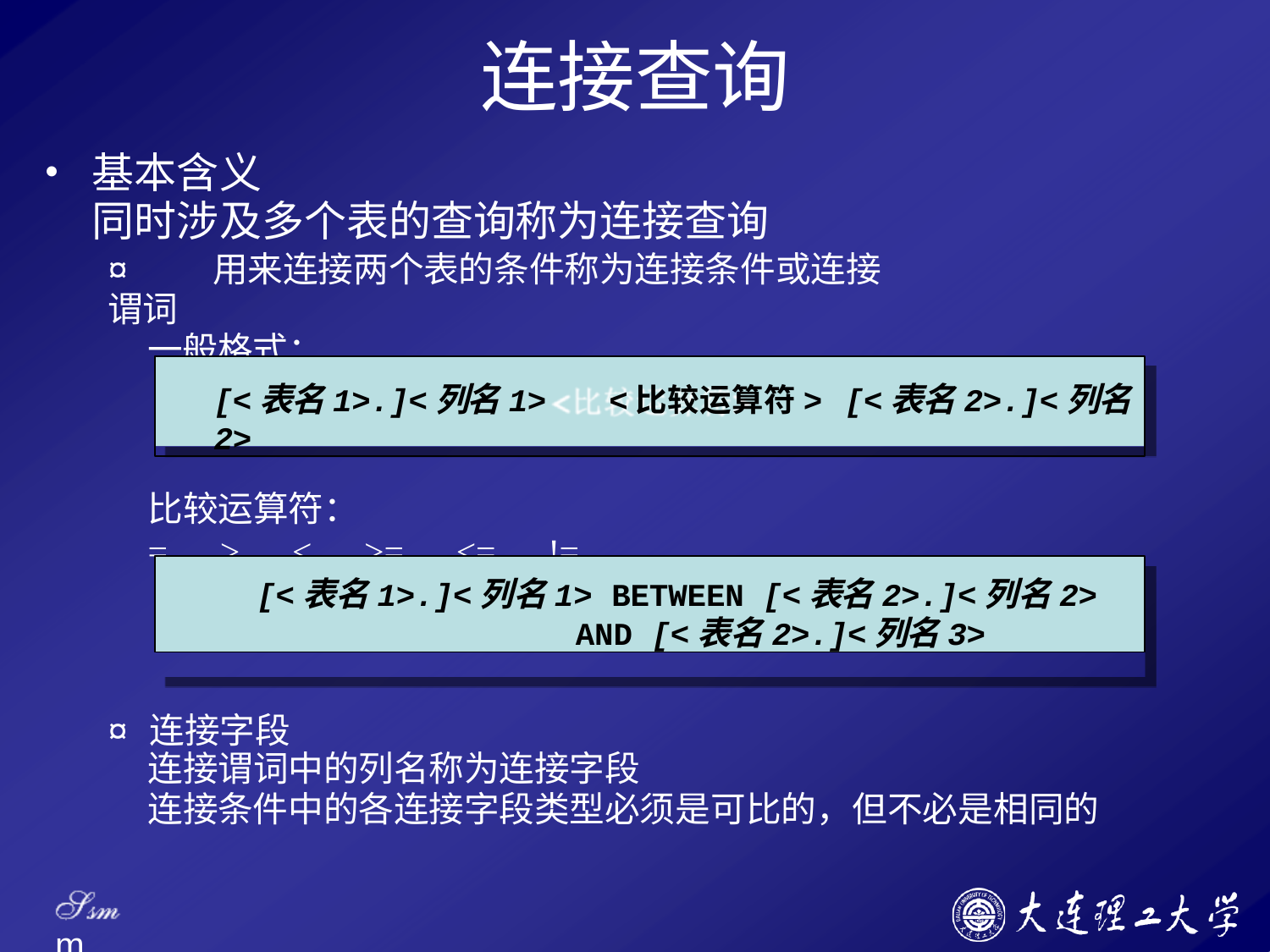

# 连接查询
基本含义
同时涉及多个表的查询称为连接查询
¤	用来连接两个表的条件称为连接条件或连接谓词
一般格式：

[<表名1>.]<列名1>	<比较运算符>	[<表名2>.]<列名2>

比较运算符：=、>、<、>=、<=、!=
[<表名1>.]<列名1> BETWEEN [<表名2>.]<列名2>
AND [<表名2>.]<列名3>

¤	连接字段
连接谓词中的列名称为连接字段
连接条件中的各连接字段类型必须是可比的，但不必是相同的

Ssm